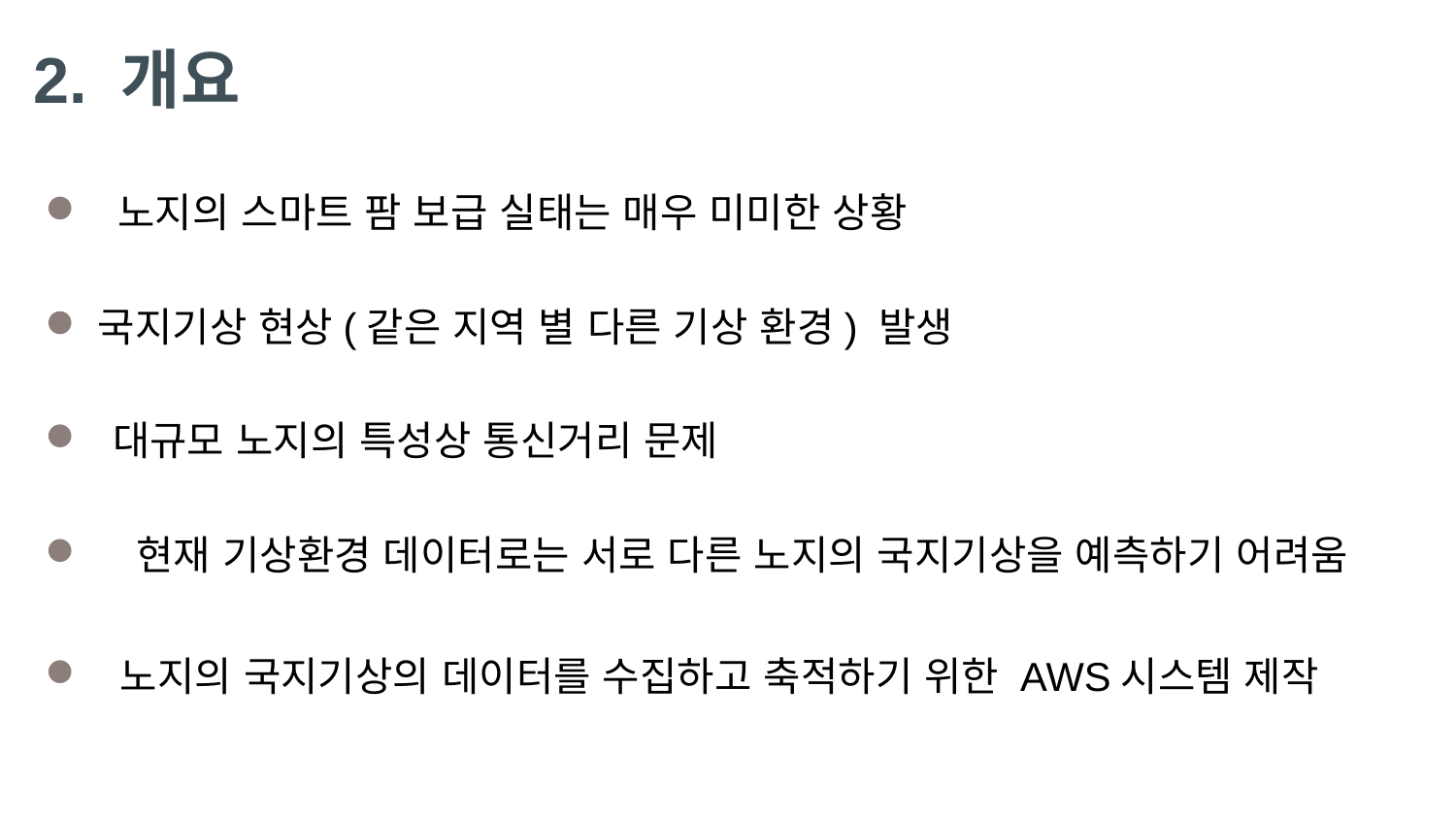

2. 개요
노지의 스마트 팜 보급 실태는 매우 미미한 상황

국지기상 현상(같은 지역 별 다른 기상 환경) 발생

대규모 노지의 특성상 통신거리 문제

현재 기상환경 데이터로는 서로 다른 노지의 국지기상을 예측하기 어려움

노지의 국지기상의 데이터를 수집하고 축적하기 위한 AWS시스템 제작